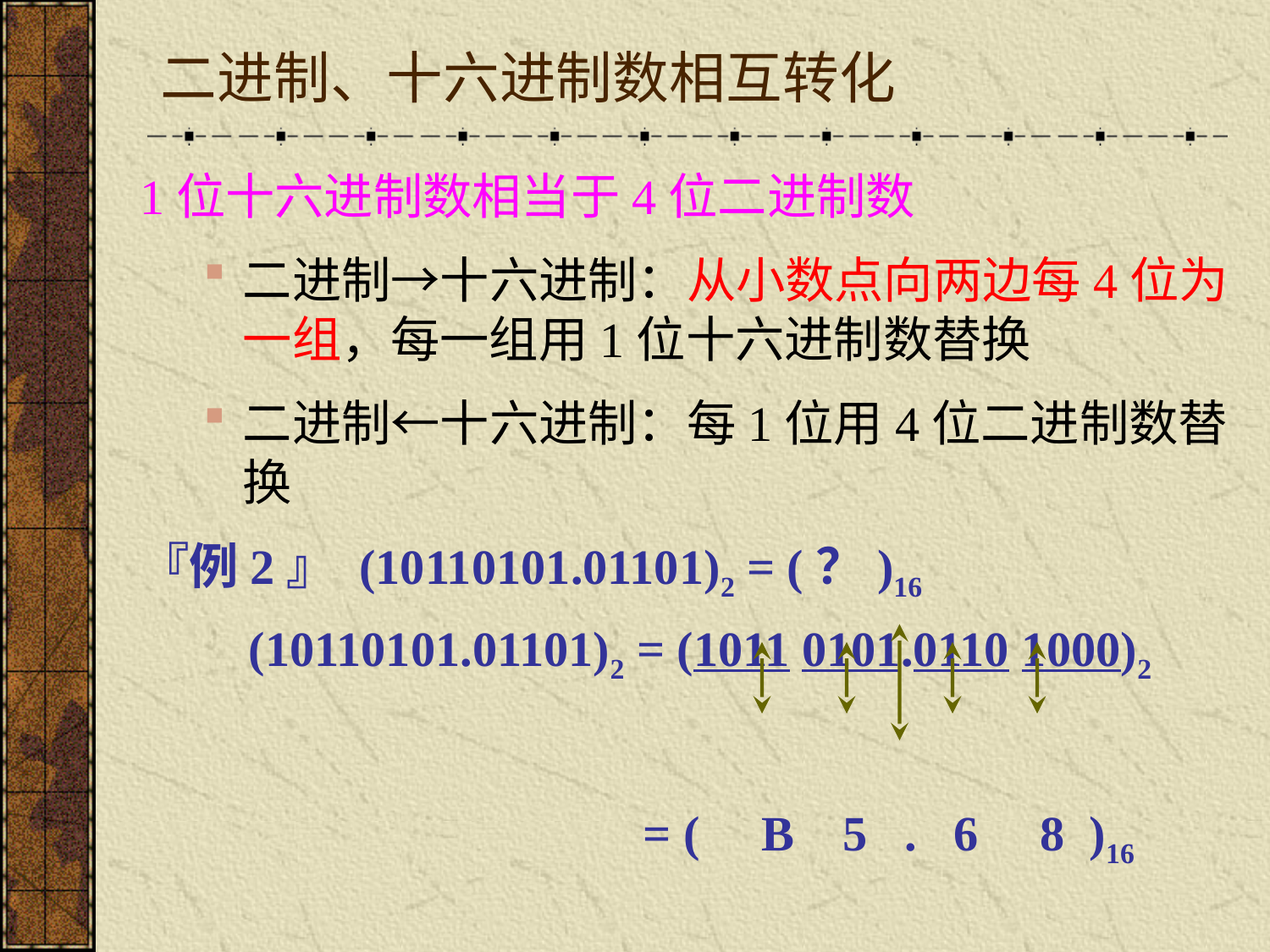

# 二进制、十六进制数相互转化
1位十六进制数相当于4位二进制数
二进制→十六进制：从小数点向两边每4位为一组，每一组用1位十六进制数替换
二进制←十六进制：每1位用4位二进制数替换
『例2』 (10110101.01101)2 = (？)16
	     (10110101.01101)2 = (1011 0101.0110 1000)2

                                         = (     B    5   .   6     8  )16